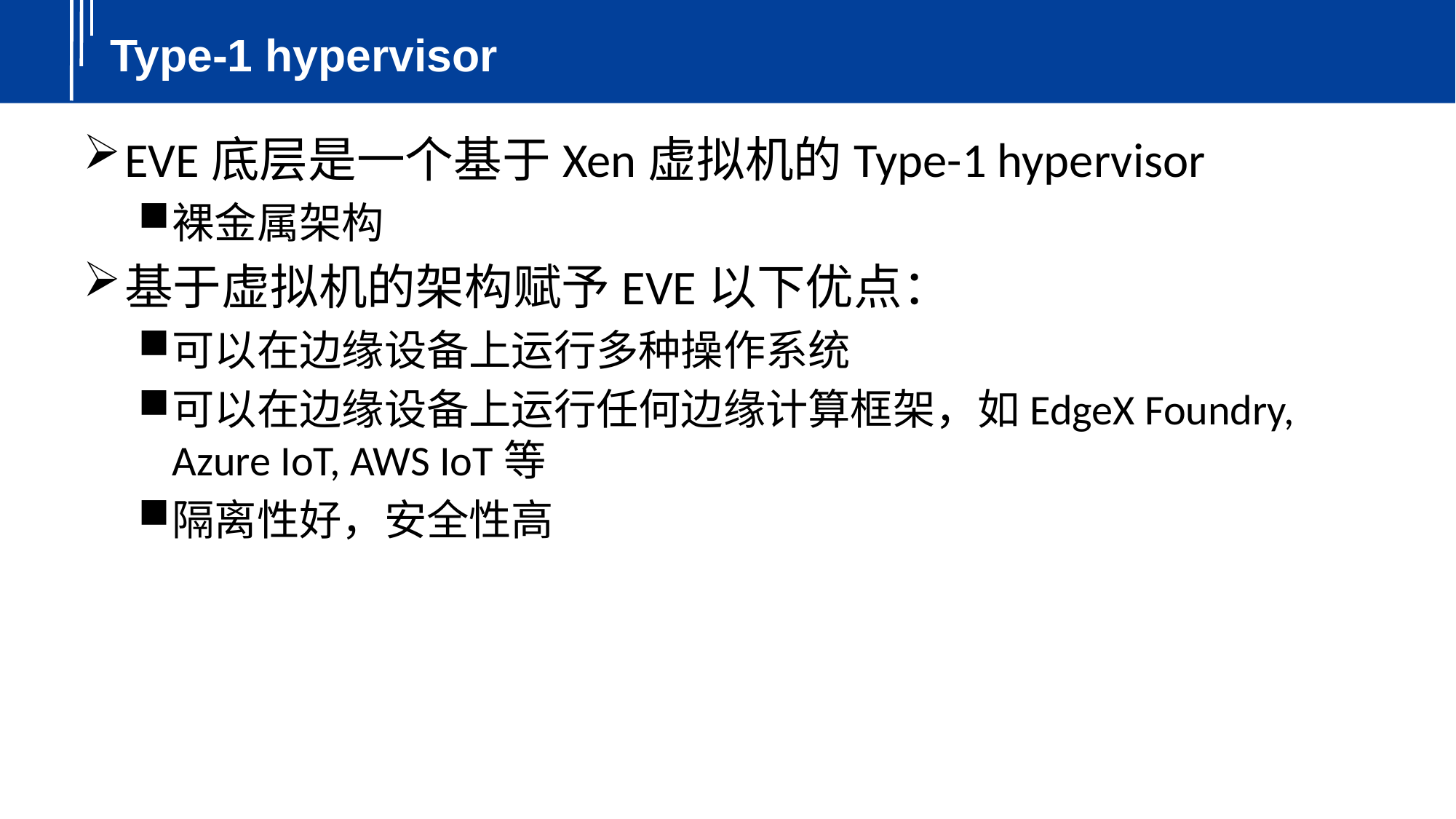

# Type-1 hypervisor
EVE底层是一个基于Xen虚拟机的Type-1 hypervisor
裸金属架构
基于虚拟机的架构赋予EVE以下优点：
可以在边缘设备上运行多种操作系统
可以在边缘设备上运行任何边缘计算框架，如EdgeX Foundry, Azure IoT, AWS IoT等
隔离性好，安全性高